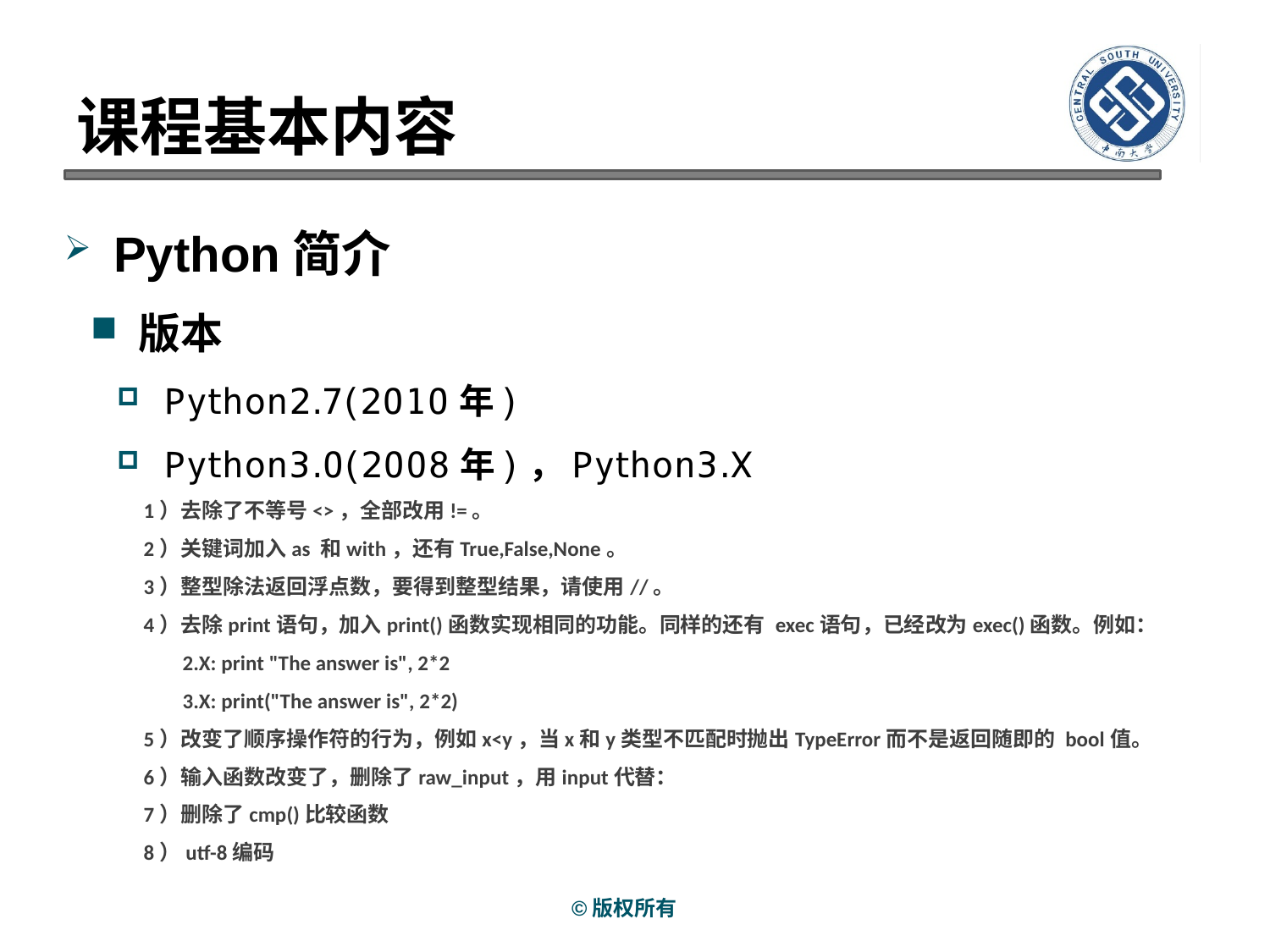

# 课程基本内容
Python简介
版本
Python2.7(2010年)
Python3.0(2008年)，Python3.X
1）去除了不等号<>，全部改用!=。
2）关键词加入as 和with，还有True,False,None。
3）整型除法返回浮点数，要得到整型结果，请使用//。
4）去除print语句，加入print()函数实现相同的功能。同样的还有 exec语句，已经改为exec()函数。例如：
        2.X: print "The answer is", 2*2
        3.X: print("The answer is", 2*2)
5）改变了顺序操作符的行为，例如x<y，当x和y类型不匹配时抛出TypeError而不是返回随即的 bool值。
6）输入函数改变了，删除了raw_input，用input代替：
7）删除了cmp()比较函数
8）utf-8编码